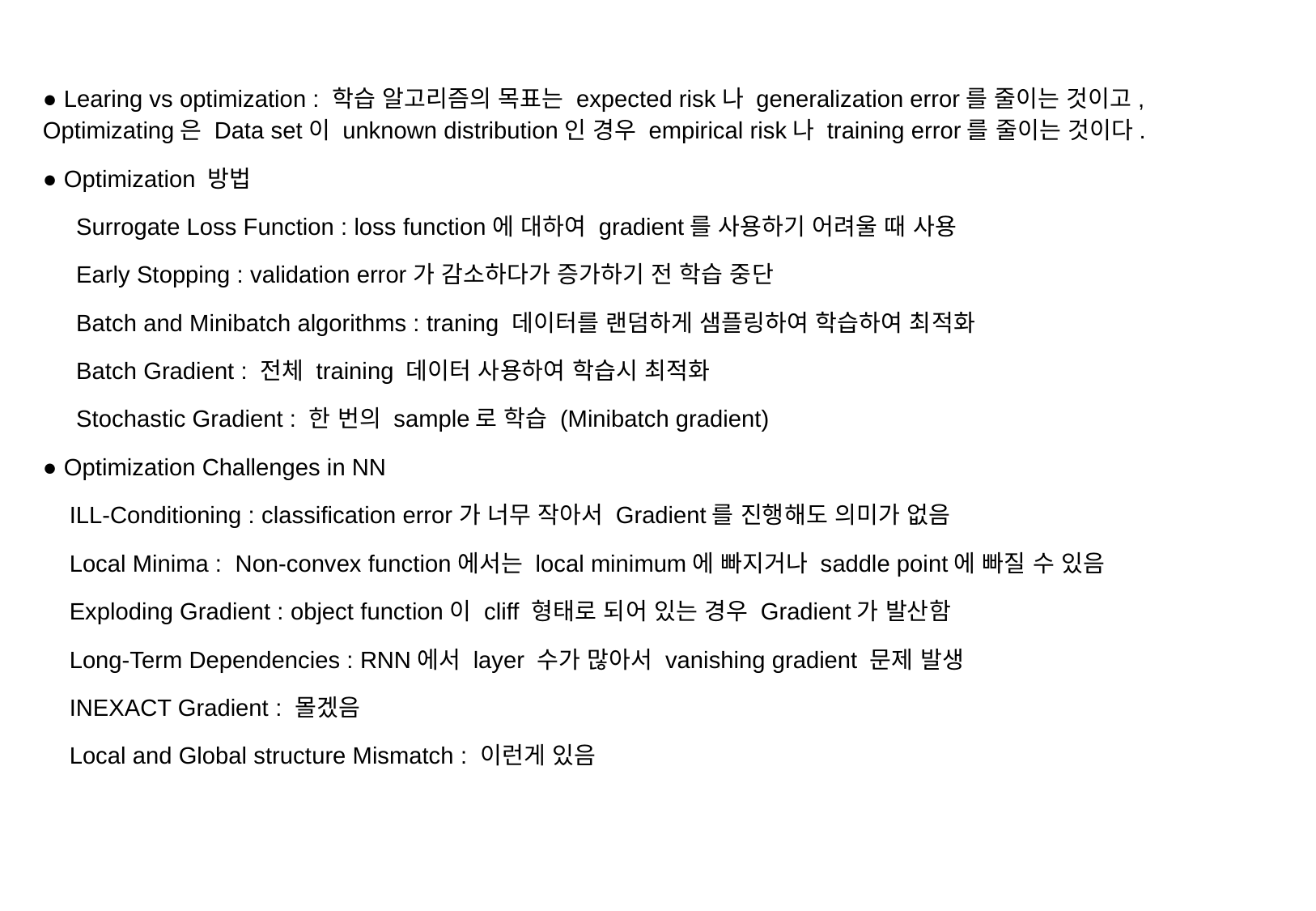

● Learing vs optimization : 학습 알고리즘의 목표는 expected risk나 generalization error를 줄이는 것이고, Optimizating은 Data set이 unknown distribution인 경우 empirical risk나 training error를 줄이는 것이다.
● Optimization 방법
     Surrogate Loss Function : loss function에 대하여 gradient를 사용하기 어려울 때 사용
     Early Stopping : validation error가 감소하다가 증가하기 전 학습 중단
     Batch and Minibatch algorithms : traning 데이터를 랜덤하게 샘플링하여 학습하여 최적화
     Batch Gradient : 전체 training 데이터 사용하여 학습시 최적화
     Stochastic Gradient : 한 번의 sample로 학습 (Minibatch gradient)
● Optimization Challenges in NN
    ILL-Conditioning : classification error가 너무 작아서 Gradient를 진행해도 의미가 없음
    Local Minima :  Non-convex function에서는 local minimum에 빠지거나 saddle point에 빠질 수 있음
    Exploding Gradient : object function이 cliff 형태로 되어 있는 경우 Gradient가 발산함
    Long-Term Dependencies : RNN에서 layer 수가 많아서 vanishing gradient 문제 발생
    INEXACT Gradient : 몰겠음
    Local and Global structure Mismatch : 이런게 있음